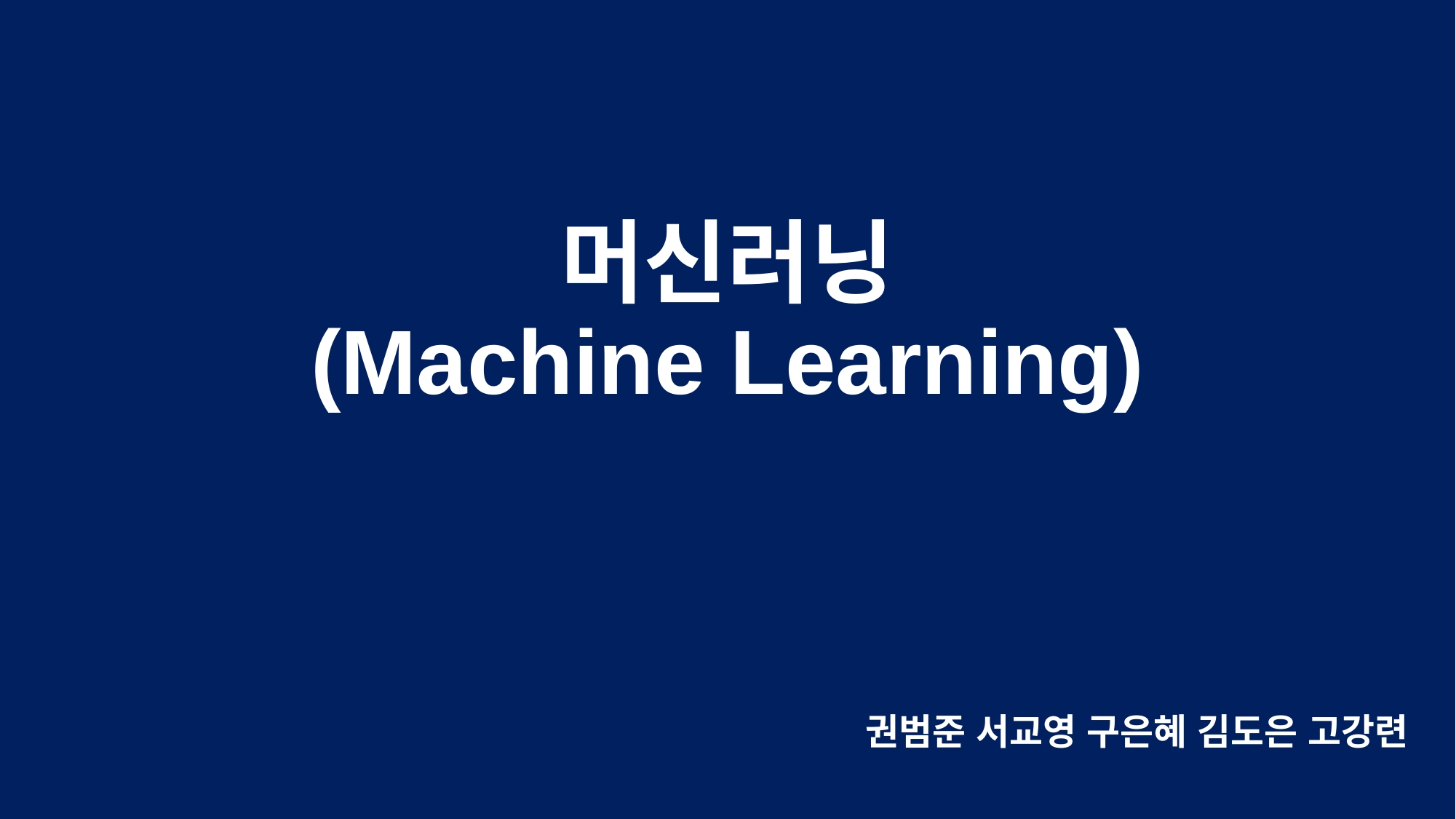

# 머신러닝 (Machine Learning)
권범준 서교영 구은혜 김도은 고강련